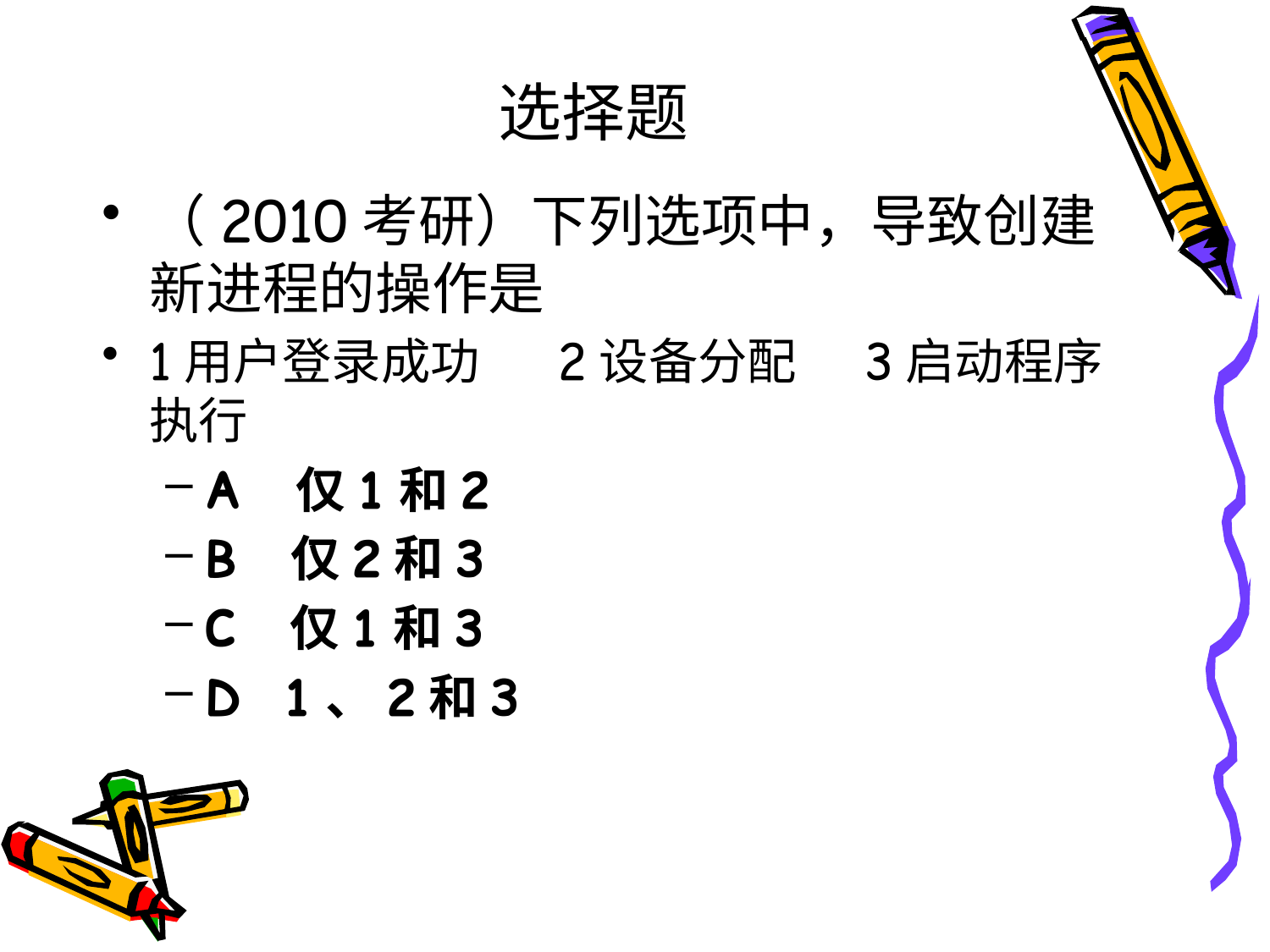

选择题
（2010考研）下列选项中，导致创建新进程的操作是
1用户登录成功      2设备分配     3启动程序执行
A  仅1和2
B  仅2和3
C  仅1和3
D  1、2和3